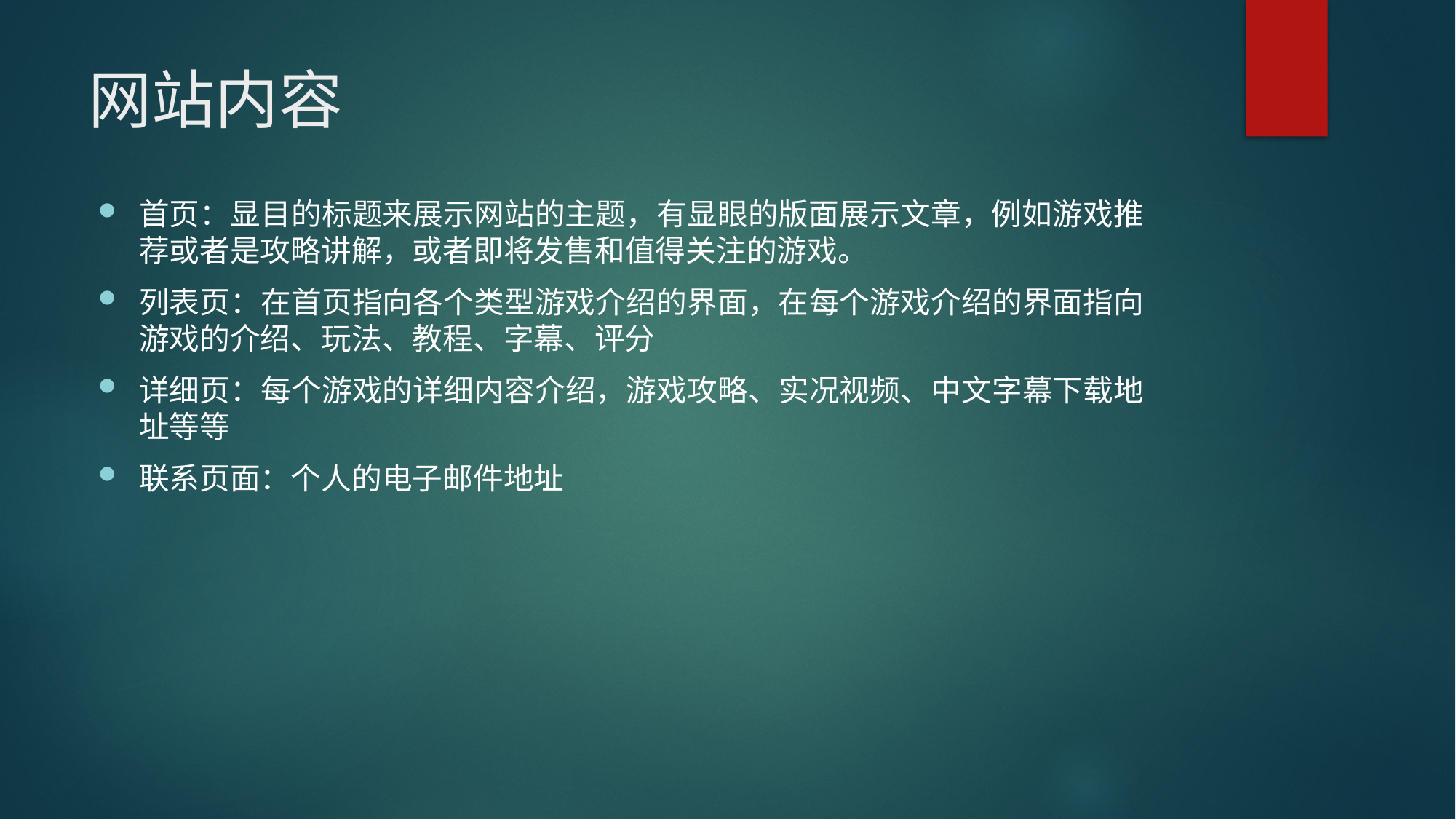

# 网站内容

首页：显目的标题来展示网站的主题，有显眼的版面展示文章，例如游戏推荐或者是攻略讲解，或者即将发售和值得关注的游戏。
列表页：在首页指向各个类型游戏介绍的界面，在每个游戏介绍的界面指向游戏的介绍、玩法、教程、字幕、评分
详细页：每个游戏的详细内容介绍，游戏攻略、实况视频、中文字幕下载地址等等
联系页面：个人的电子邮件地址